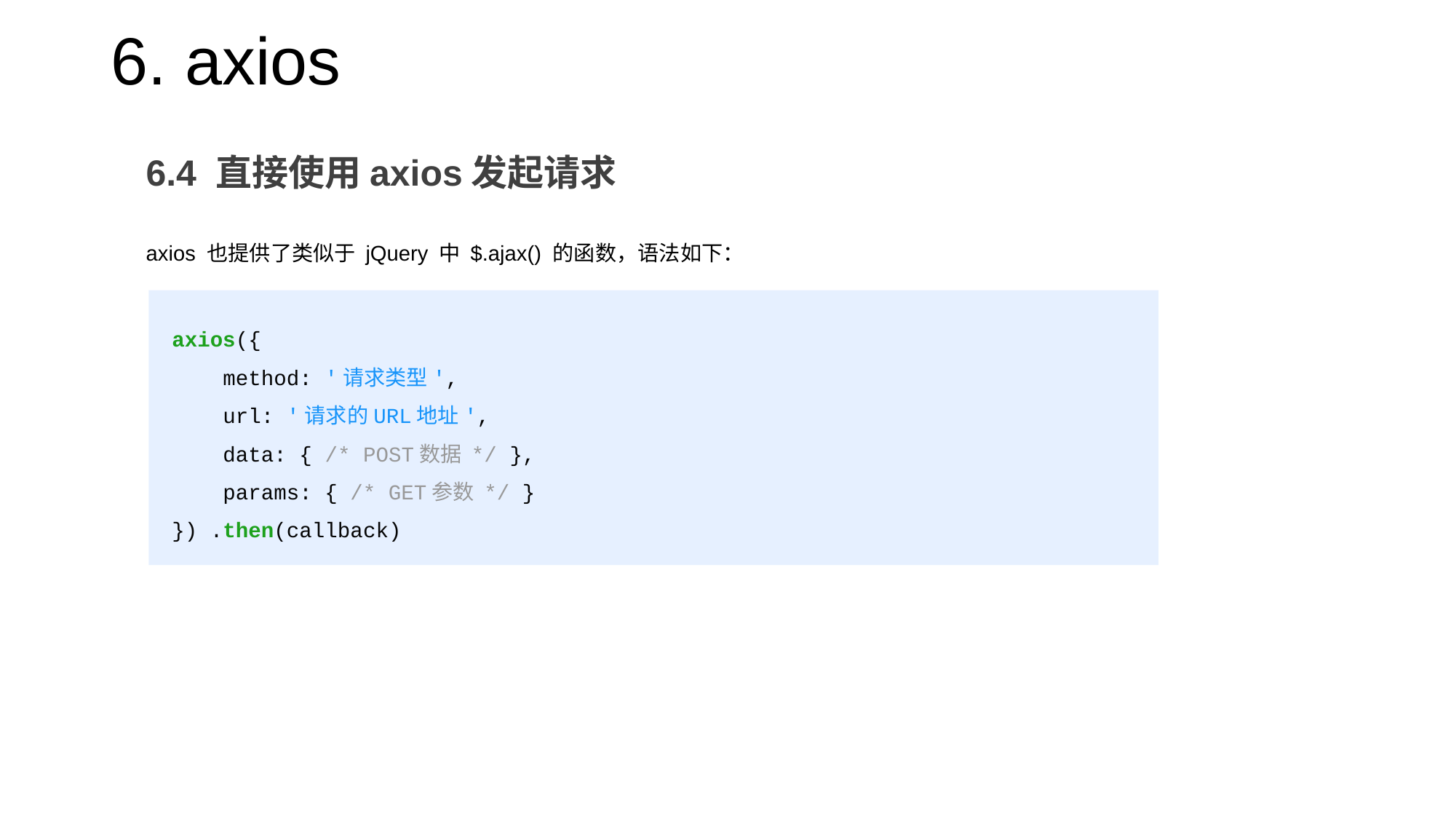

# 6. axios
6.4 直接使用axios发起请求
axios 也提供了类似于 jQuery 中 $.ajax() 的函数，语法如下：
 axios({
     method: '请求类型',
     url: '请求的URL地址',
     data: { /* POST数据 */ },
     params: { /* GET参数 */ }
 }) .then(callback)